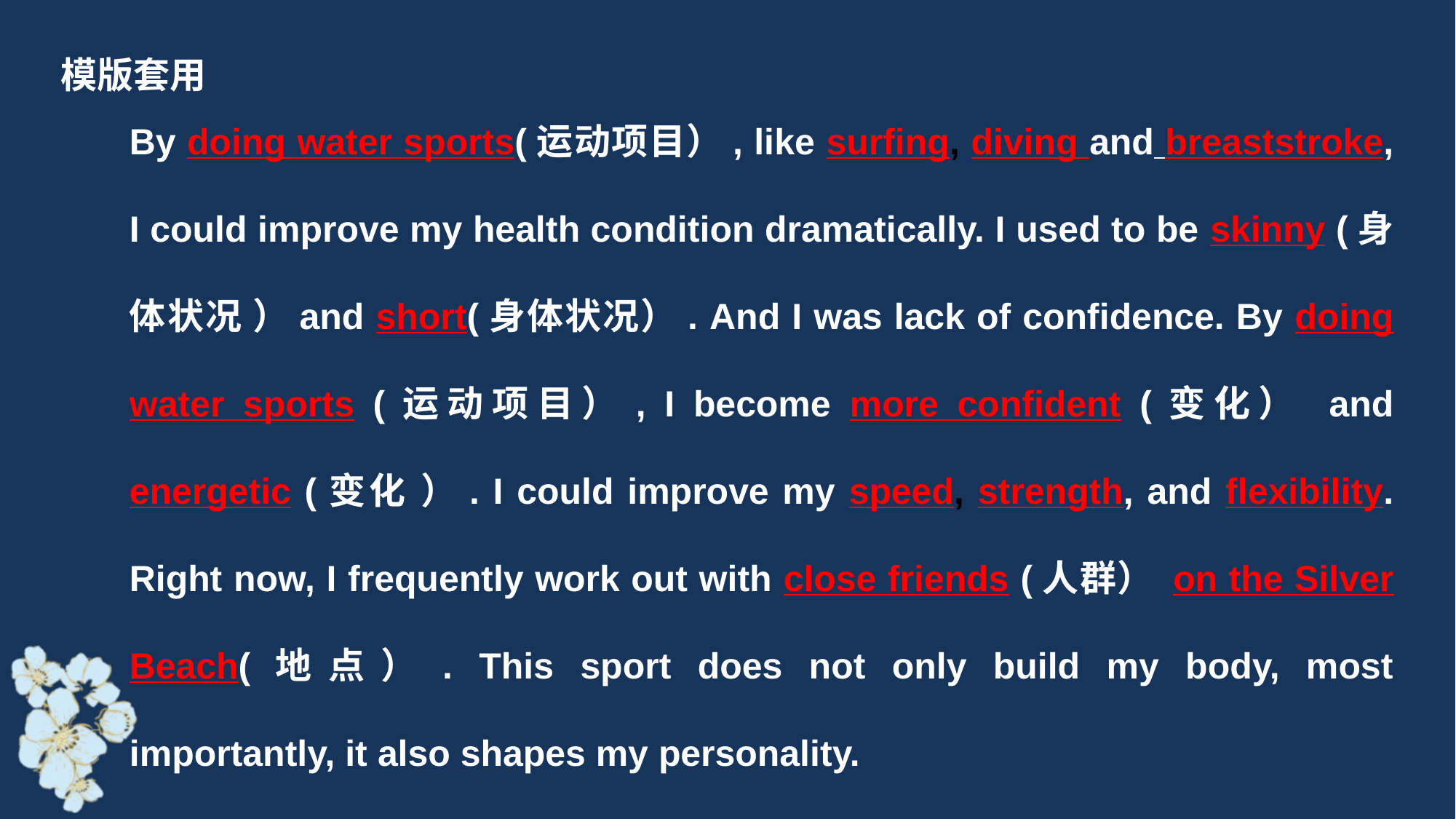

模版套用
By doing water sports(运动项目）, like surfing, diving and breaststroke, I could improve my health condition dramatically. I used to be skinny (身体状况 ）and short(身体状况）. And I was lack of confidence. By doing water sports (运动项目）, I become more confident (变化） and energetic (变化 ）. I could improve my speed, strength, and flexibility. Right now, I frequently work out with close friends (人群） on the Silver Beach(地点）. This sport does not only build my body, most importantly, it also shapes my personality.